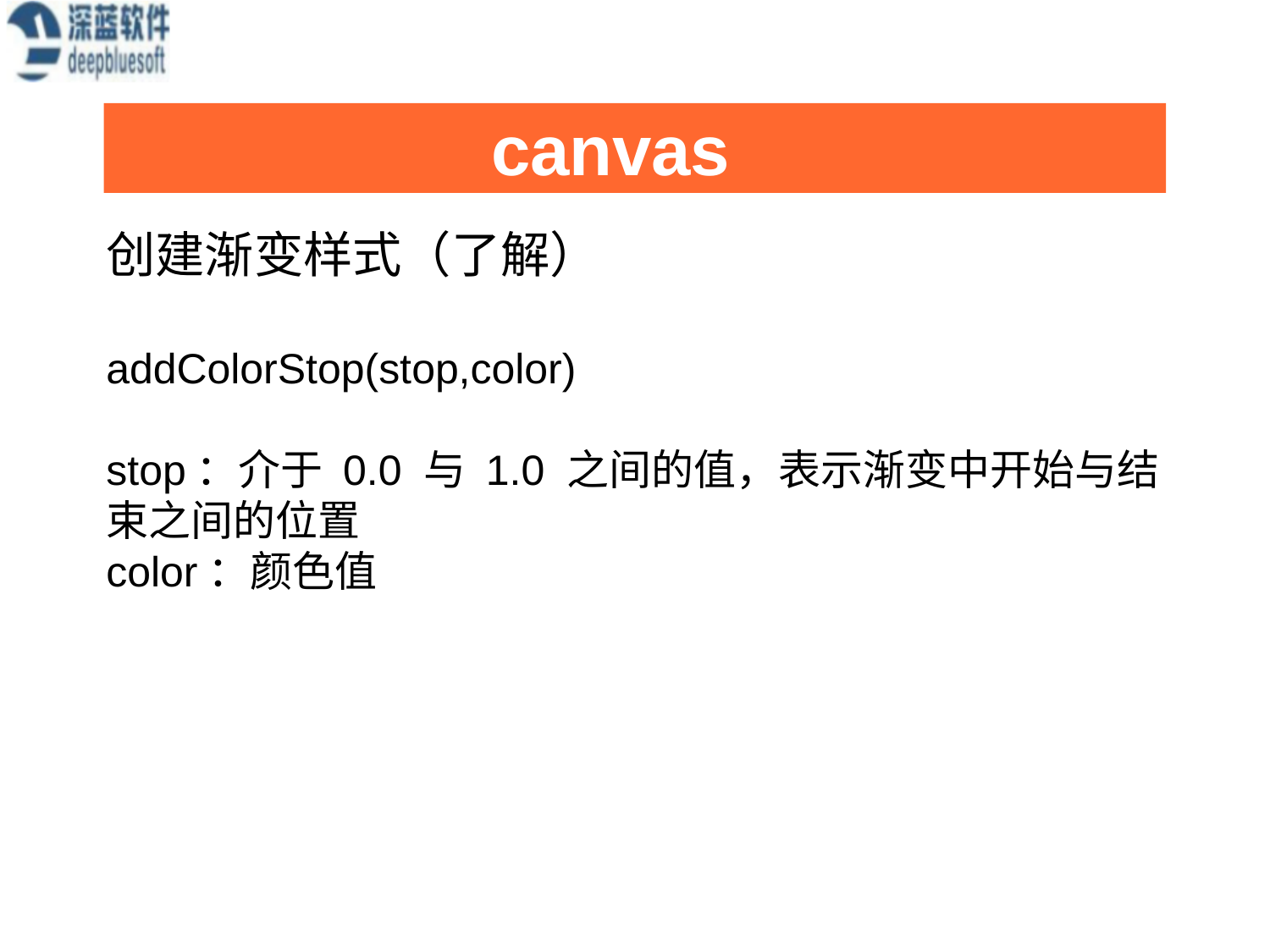

canvas

创建渐变样式（了解）

addColorStop(stop,color)

stop：介于 0.0 与 1.0 之间的值，表示渐变中开始与结束之间的位置
color：颜色值